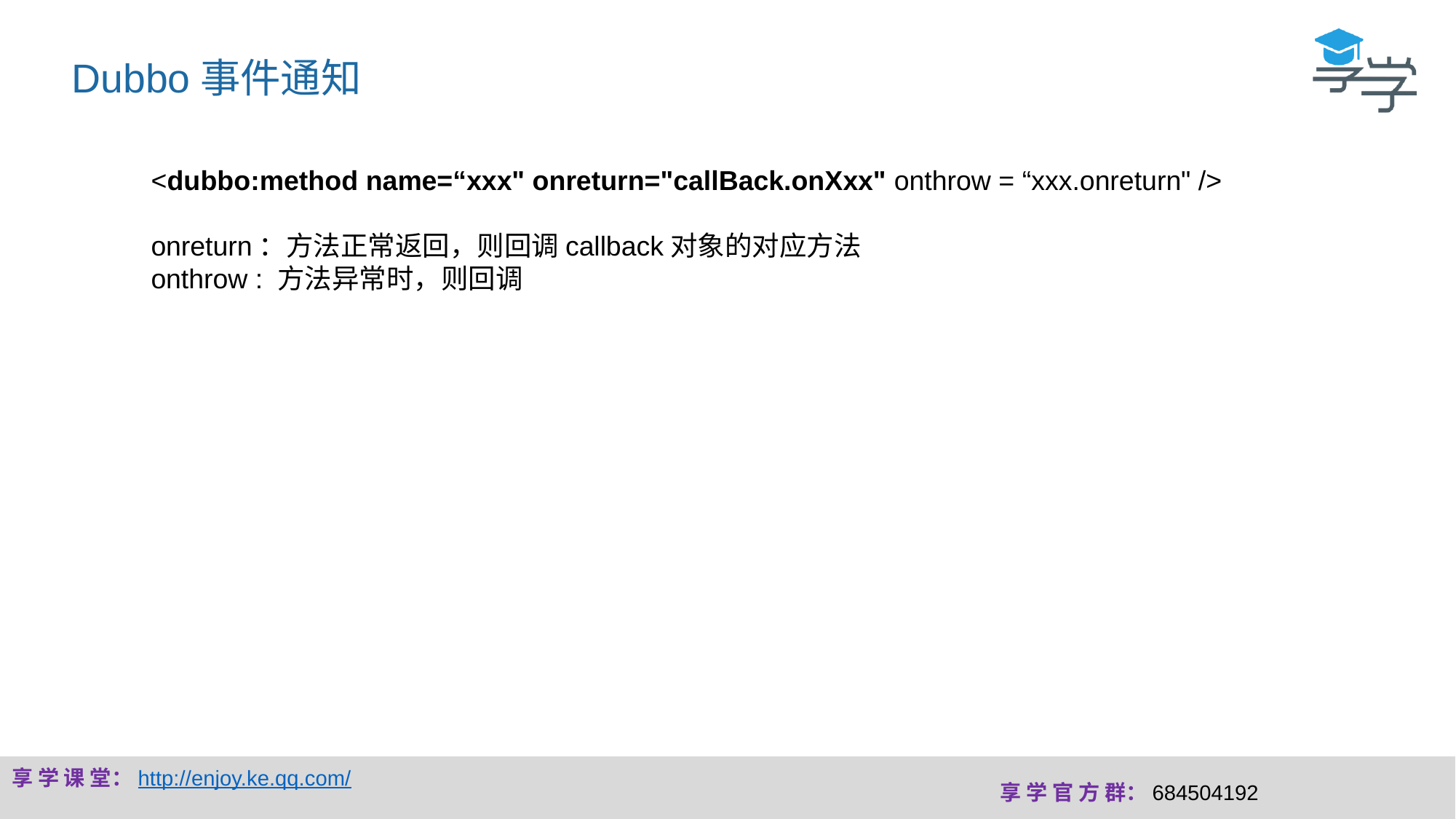

Dubbo事件通知
<dubbo:method name=“xxx" onreturn="callBack.onXxx" onthrow = “xxx.onreturn" />

onreturn：方法正常返回，则回调callback对象的对应方法
onthrow : 方法异常时，则回调